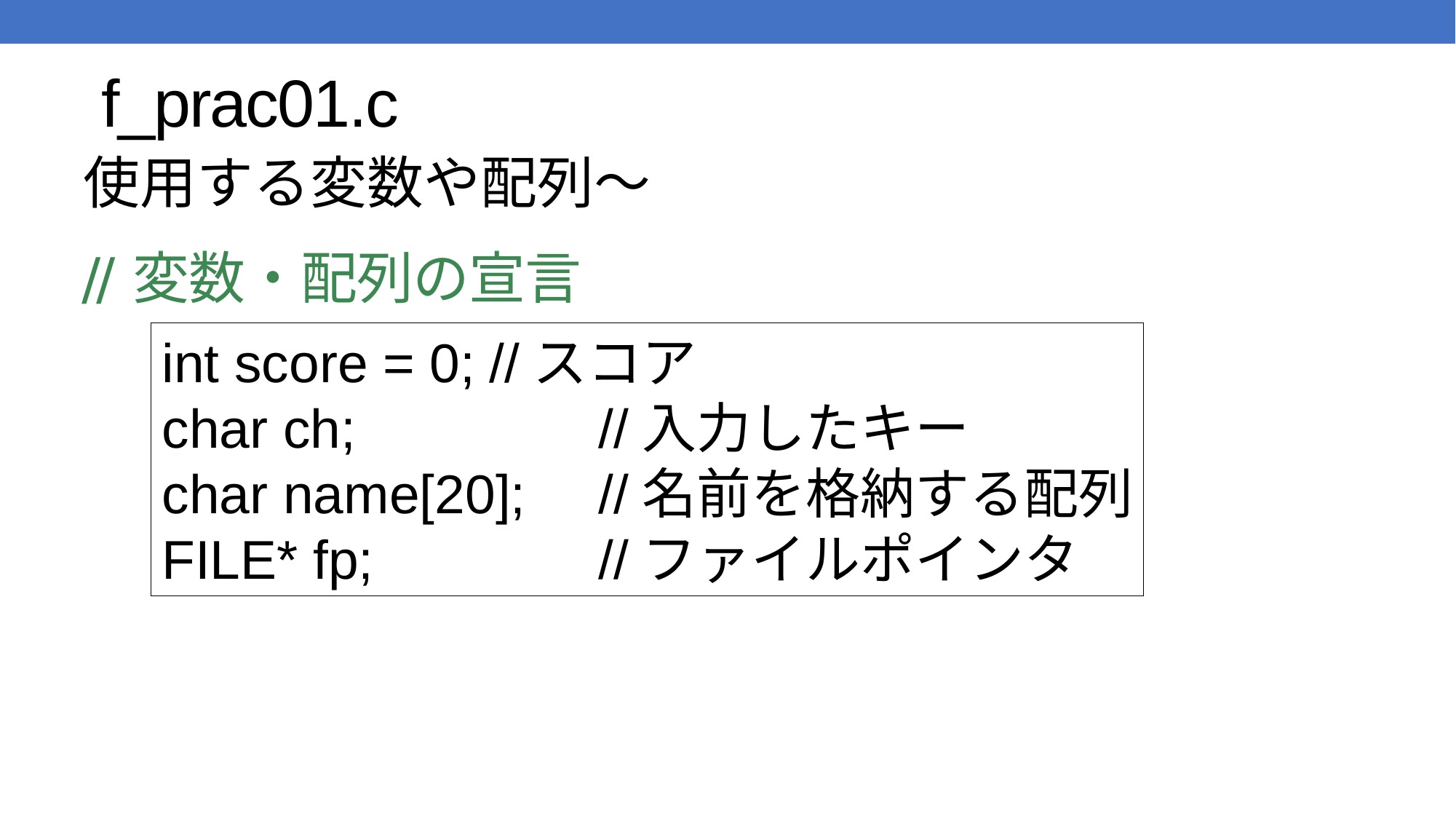

# f_prac01.c
　使用する変数や配列～
//変数・配列の宣言
int score = 0;	//スコア
char ch;			//入力したキー
char name[20];	//名前を格納する配列
FILE* fp;			//ファイルポインタ